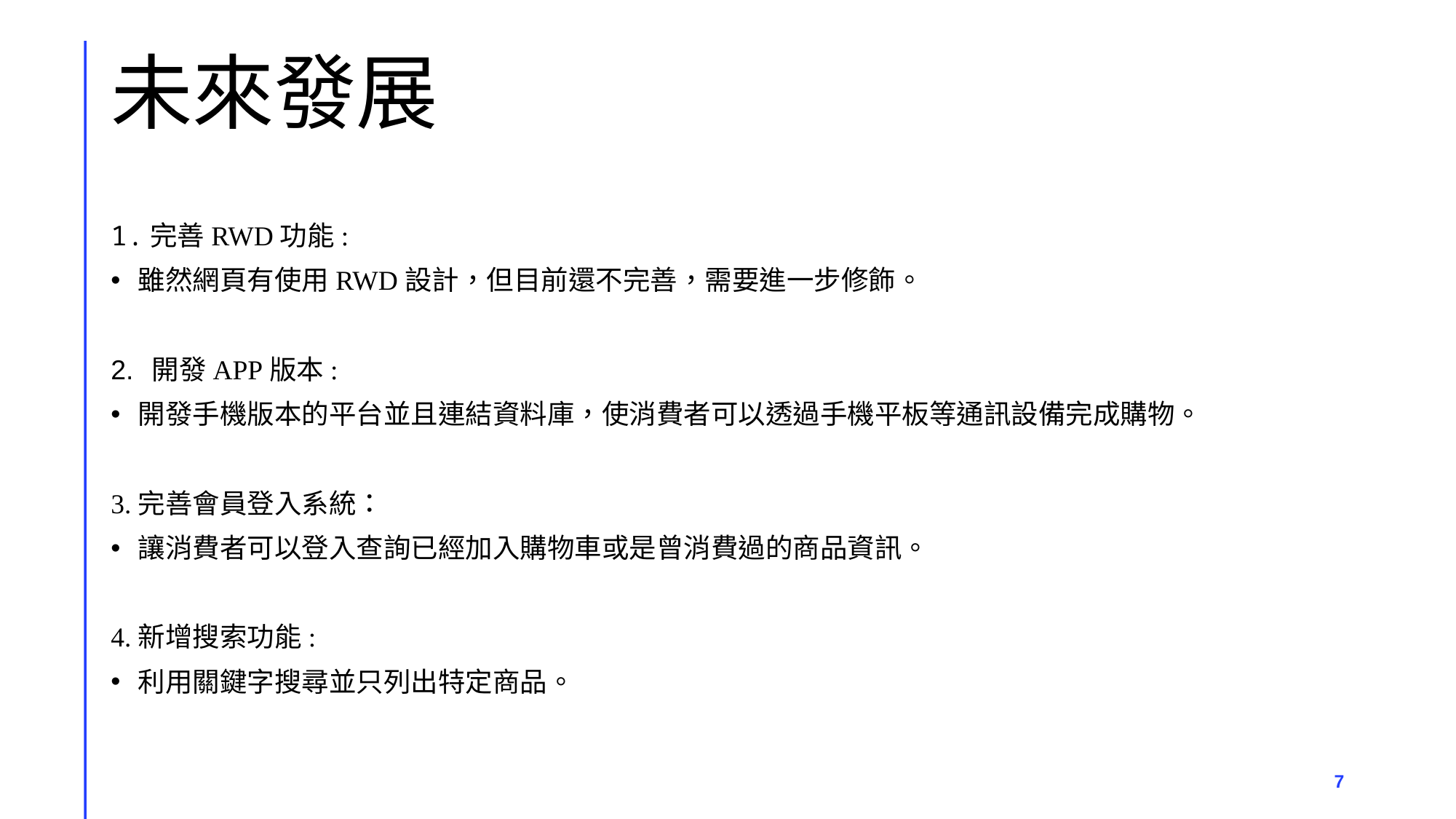

# 未來發展
1.完善RWD功能:
雖然網頁有使用RWD設計，但目前還不完善，需要進一步修飾。

開發APP版本:
開發手機版本的平台並且連結資料庫，使消費者可以透過手機平板等通訊設備完成購物。

3.完善會員登入系統：
讓消費者可以登入查詢已經加入購物車或是曾消費過的商品資訊。

4.新增搜索功能:
利用關鍵字搜尋並只列出特定商品。

7